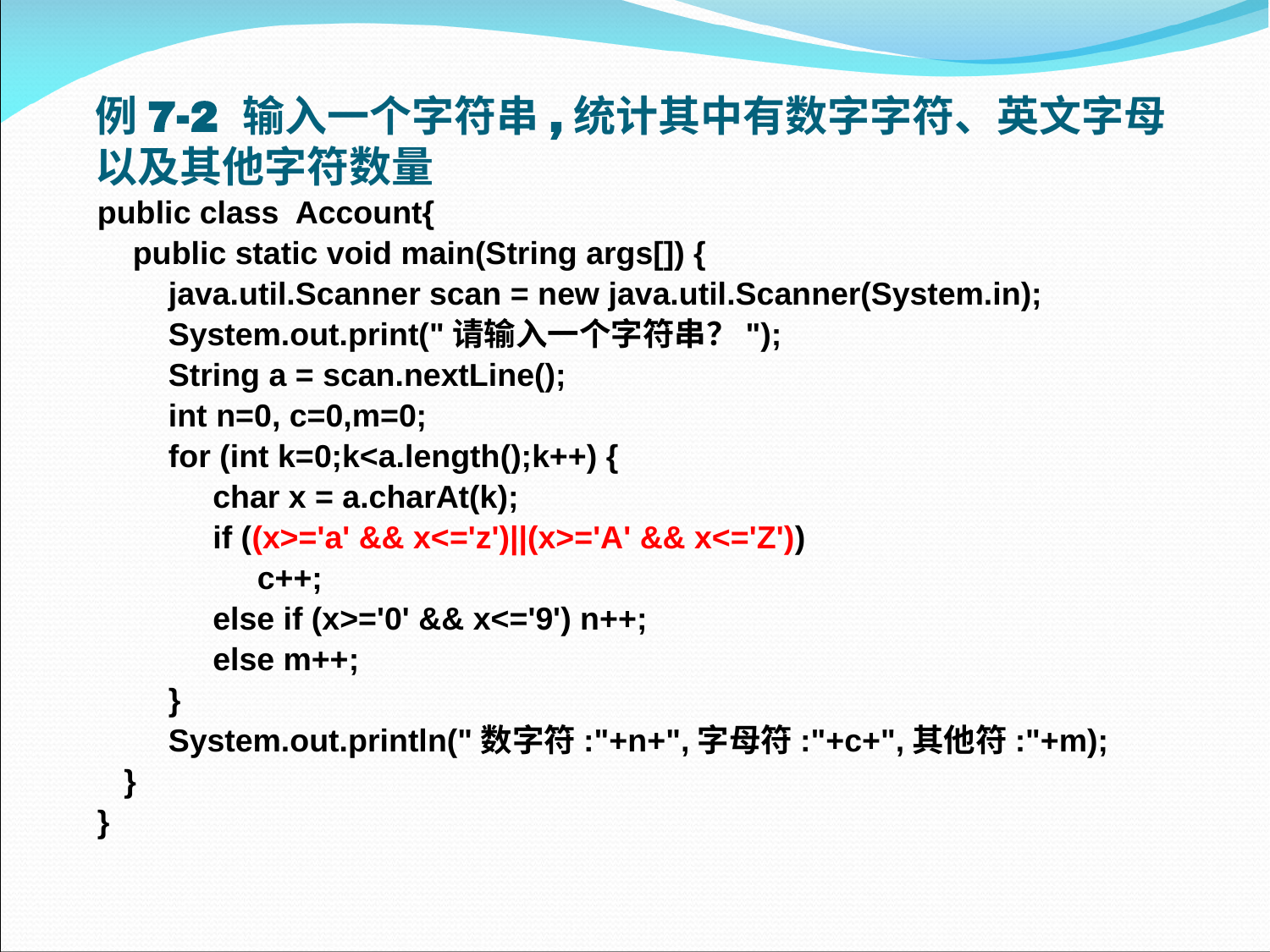

# 例7-2 输入一个字符串,统计其中有数字字符、英文字母以及其他字符数量
public class  Account{
    public static void main(String args[]) {
        java.util.Scanner scan = new java.util.Scanner(System.in);
        System.out.print("请输入一个字符串？");
        String a = scan.nextLine();
        int n=0, c=0,m=0;
        for (int k=0;k<a.length();k++) {
             char x = a.charAt(k);
             if ((x>='a' && x<='z')||(x>='A' && x<='Z'))
                  c++;
             else if (x>='0' && x<='9') n++;
             else m++;
        }
        System.out.println("数字符:"+n+",字母符:"+c+",其他符:"+m);
   }
}